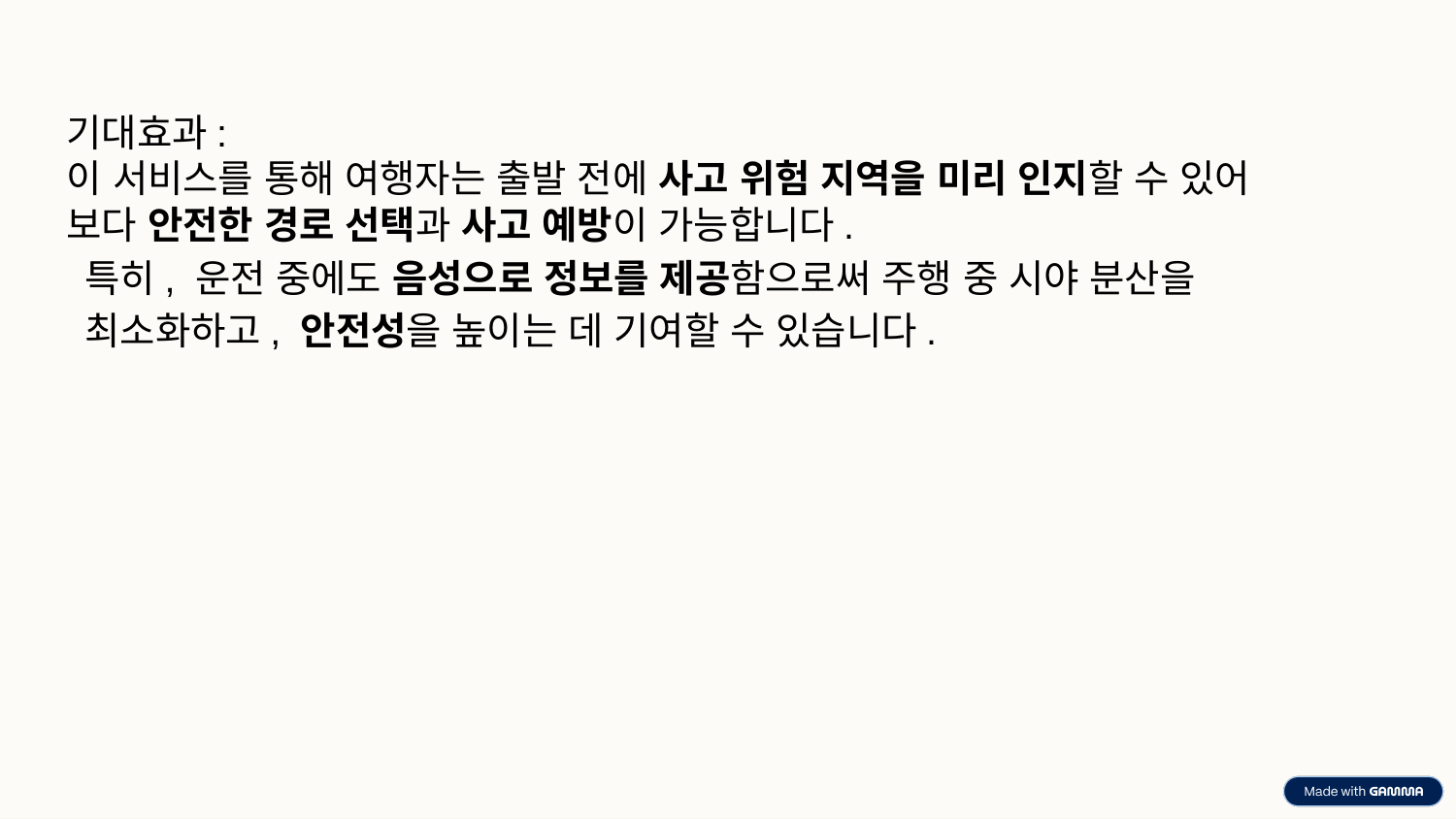

기대효과:
이 서비스를 통해 여행자는 출발 전에 사고 위험 지역을 미리 인지할 수 있어 보다 안전한 경로 선택과 사고 예방이 가능합니다.
특히, 운전 중에도 음성으로 정보를 제공함으로써 주행 중 시야 분산을 최소화하고, 안전성을 높이는 데 기여할 수 있습니다.